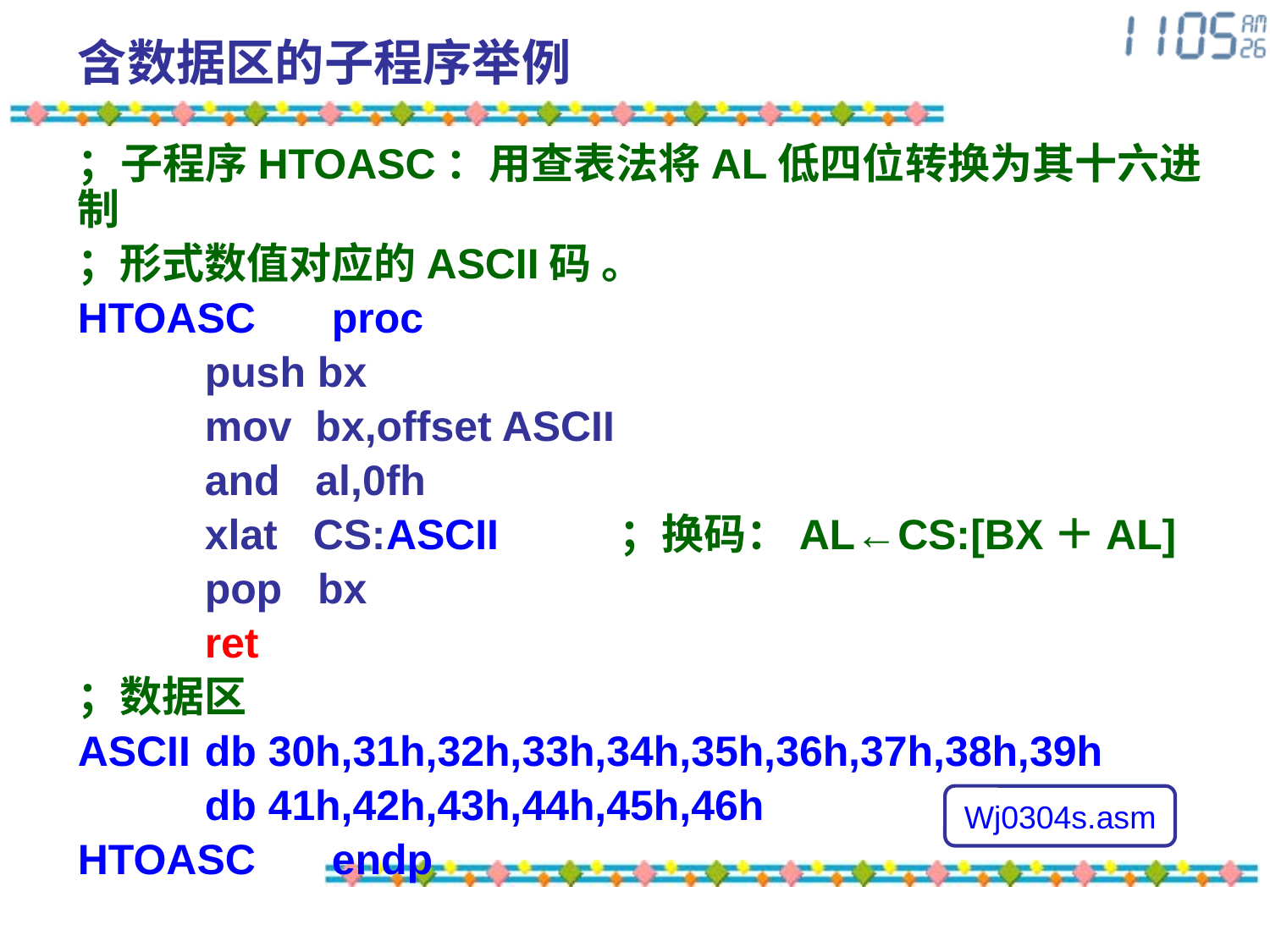

# 含数据区的子程序举例
；子程序HTOASC：用查表法将AL低四位转换为其十六进制
；形式数值对应的ASCII码 。
HTOASC	proc
	push bx
	mov  bx,offset ASCII
	and   al,0fh
	xlat   CS:ASCII	  ；换码：AL←CS:[BX＋AL]
	pop   bx
	ret
；数据区
ASCII	db 30h,31h,32h,33h,34h,35h,36h,37h,38h,39h
	db 41h,42h,43h,44h,45h,46h
HTOASC	endp
Wj0304s.asm